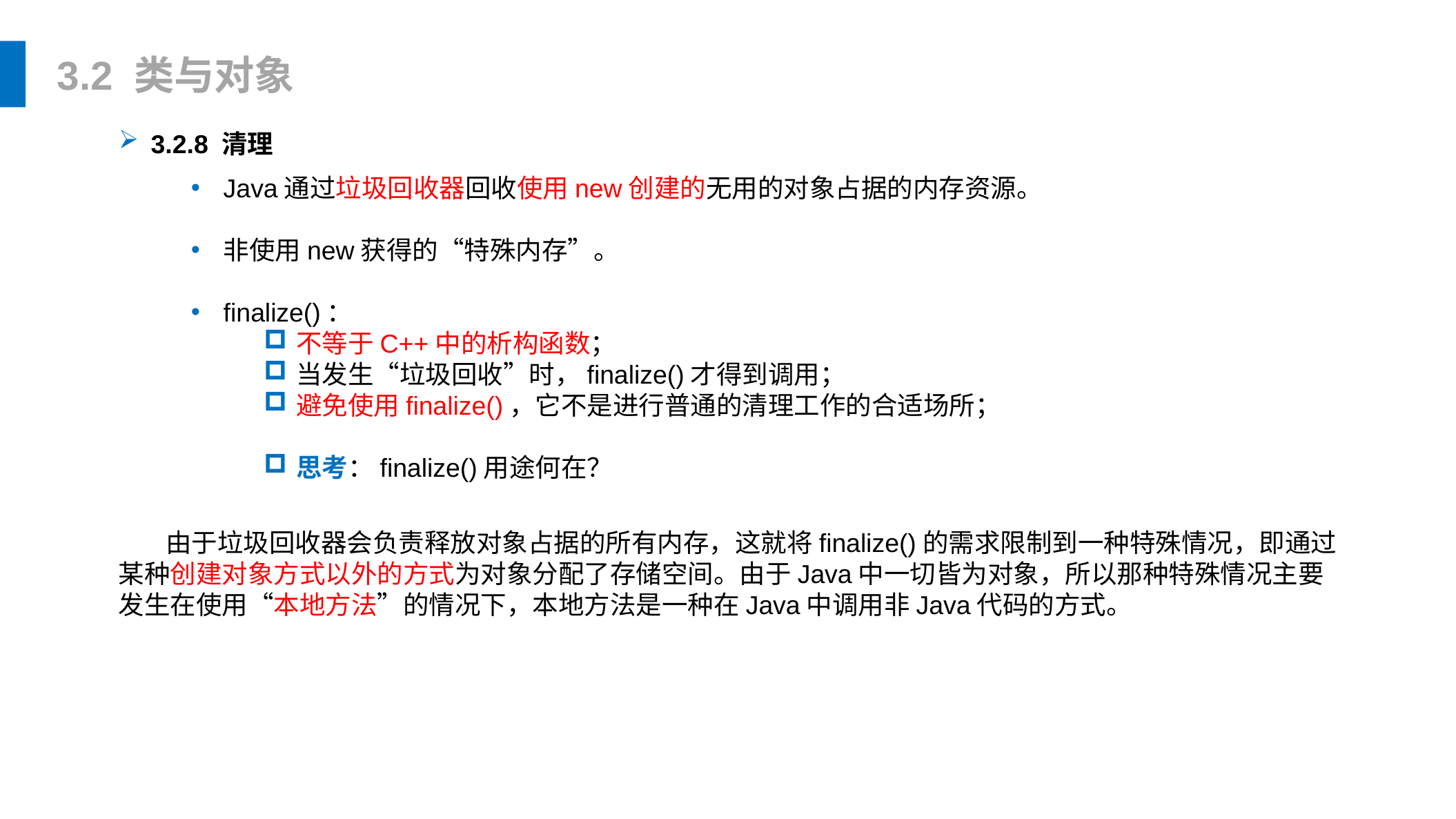

3.2 类与对象
3.2.8 清理
Java通过垃圾回收器回收使用new创建的无用的对象占据的内存资源。

非使用new获得的“特殊内存”。

finalize()：
不等于C++中的析构函数；
当发生“垃圾回收”时，finalize()才得到调用；
避免使用finalize()，它不是进行普通的清理工作的合适场所；

思考：finalize()用途何在？

       由于垃圾回收器会负责释放对象占据的所有内存，这就将finalize()的需求限制到一种特殊情况，即通过某种创建对象方式以外的方式为对象分配了存储空间。由于Java中一切皆为对象，所以那种特殊情况主要发生在使用“本地方法”的情况下，本地方法是一种在Java中调用非Java代码的方式。